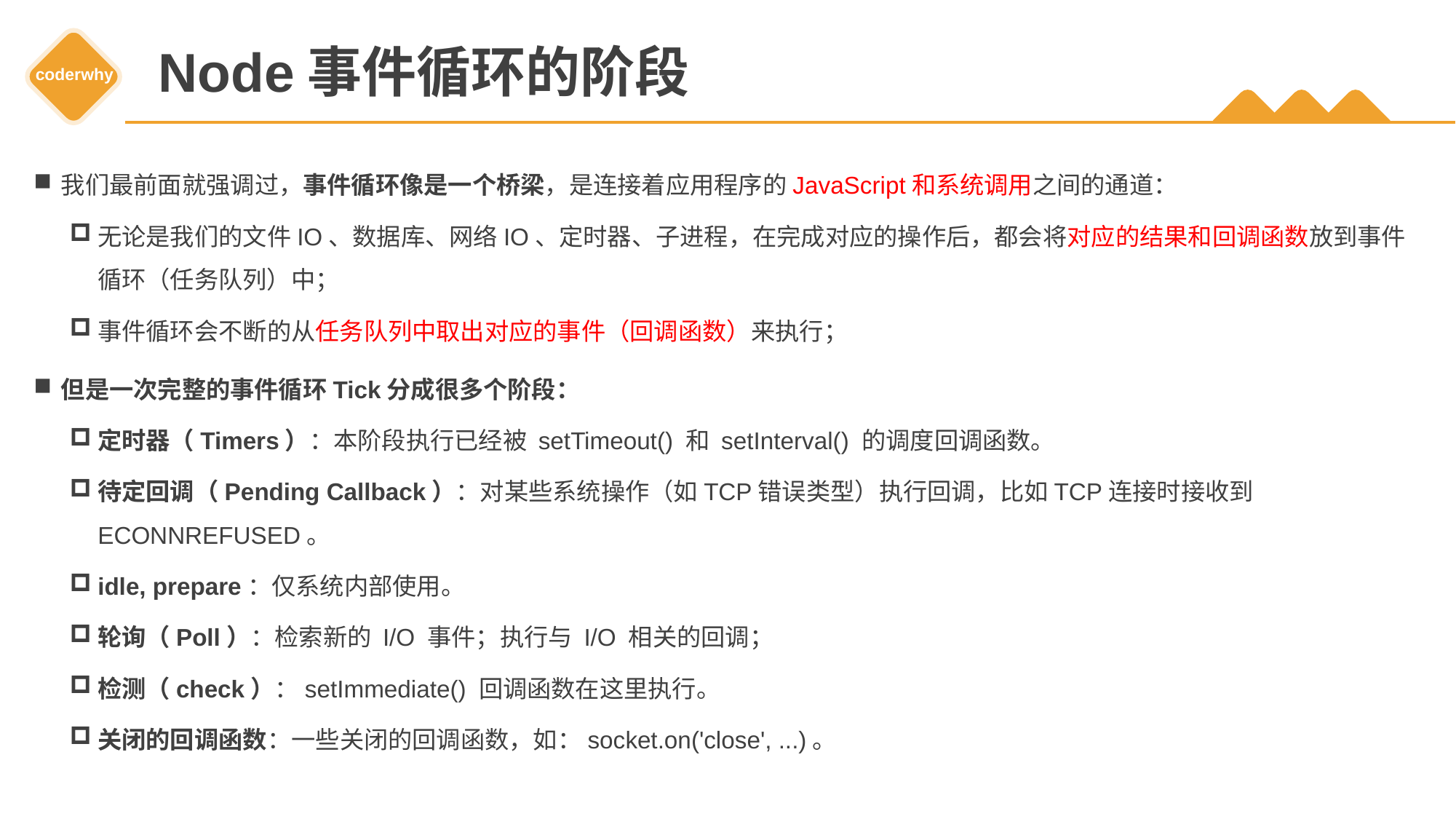

# Node事件循环的阶段
我们最前面就强调过，事件循环像是一个桥梁，是连接着应用程序的JavaScript和系统调用之间的通道：
无论是我们的文件IO、数据库、网络IO、定时器、子进程，在完成对应的操作后，都会将对应的结果和回调函数放到事件循环（任务队列）中；
事件循环会不断的从任务队列中取出对应的事件（回调函数）来执行；
但是一次完整的事件循环Tick分成很多个阶段：
定时器（Timers）：本阶段执行已经被 setTimeout() 和 setInterval() 的调度回调函数。
待定回调（Pending Callback）：对某些系统操作（如TCP错误类型）执行回调，比如TCP连接时接收到ECONNREFUSED。
idle, prepare：仅系统内部使用。
轮询（Poll）：检索新的 I/O 事件；执行与 I/O 相关的回调；
检测（check）：setImmediate() 回调函数在这里执行。
关闭的回调函数：一些关闭的回调函数，如：socket.on('close', ...)。